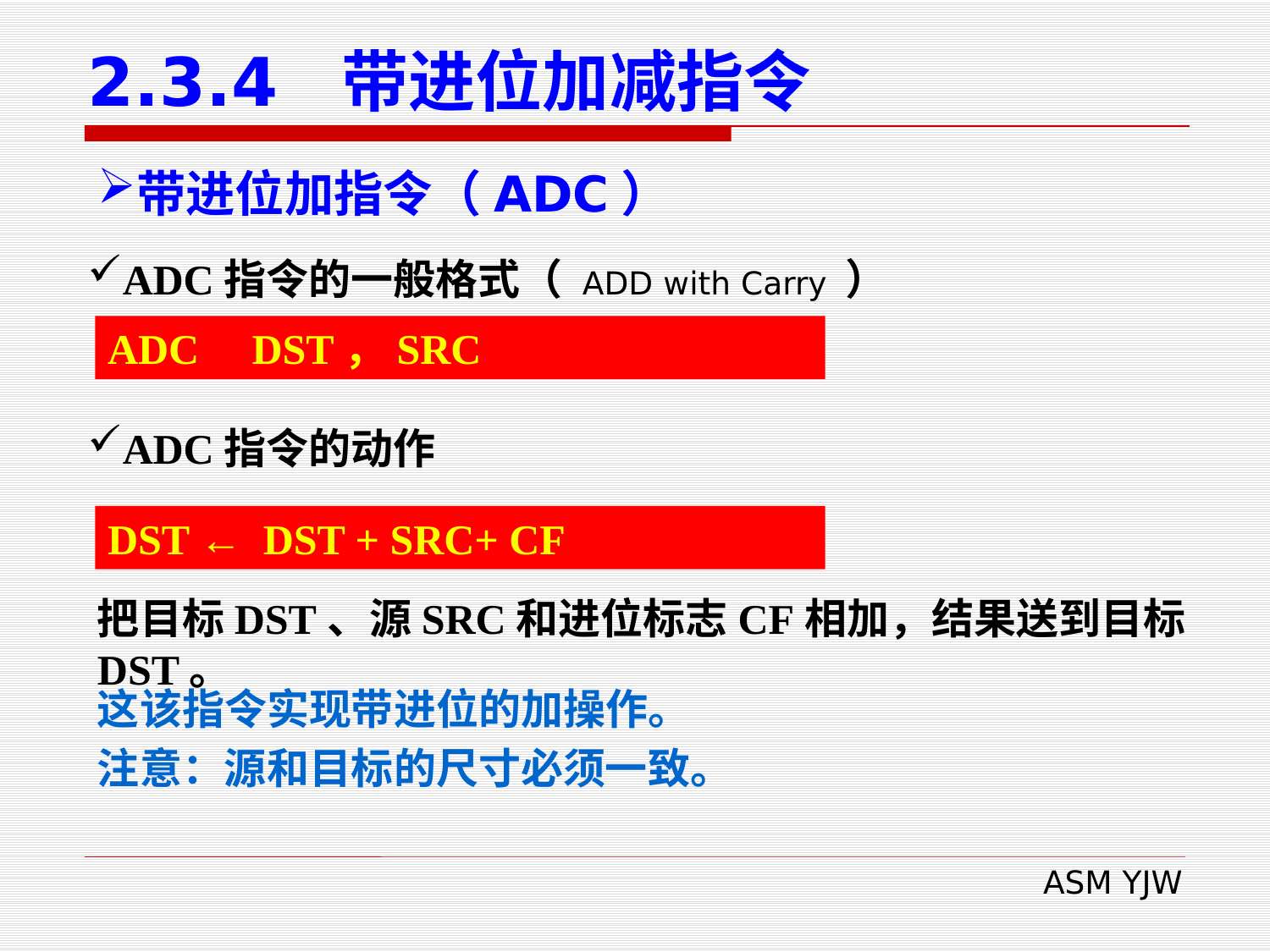

# 2.3.4  带进位加减指令
带进位加指令（ADC）
ADC指令的一般格式（ ADD with Carry ）
ADC     DST，SRC
ADC指令的动作
DST ←  DST + SRC+ CF
把目标DST、源SRC和进位标志CF相加，结果送到目标DST。
这该指令实现带进位的加操作。
注意：源和目标的尺寸必须一致。